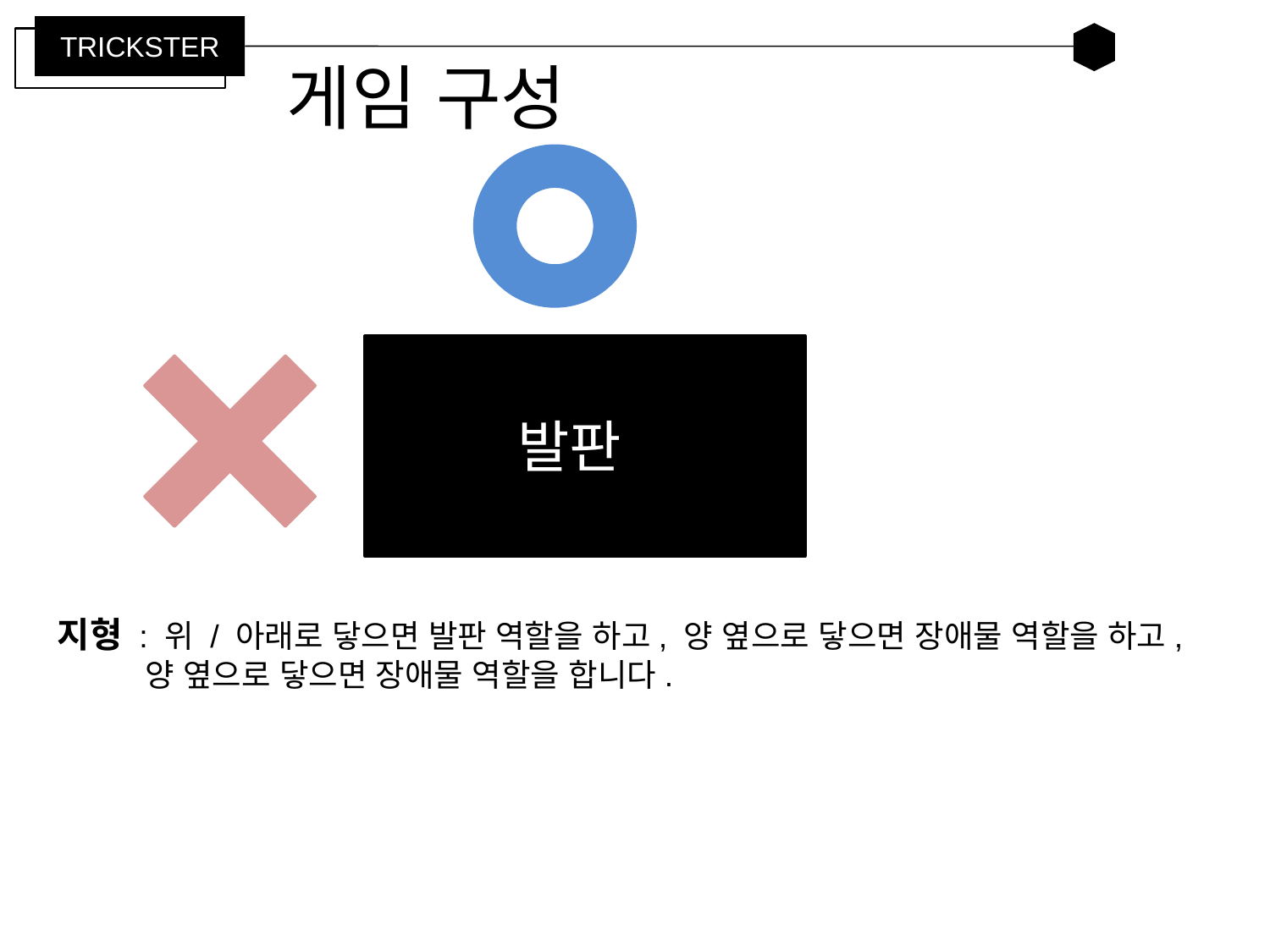

게임 구성
TRICKSTER

발판
지형 : 위 / 아래로 닿으면 발판 역할을 하고, 양 옆으로 닿으면 장애물 역할을 하고,
         양 옆으로 닿으면 장애물 역할을 합니다.